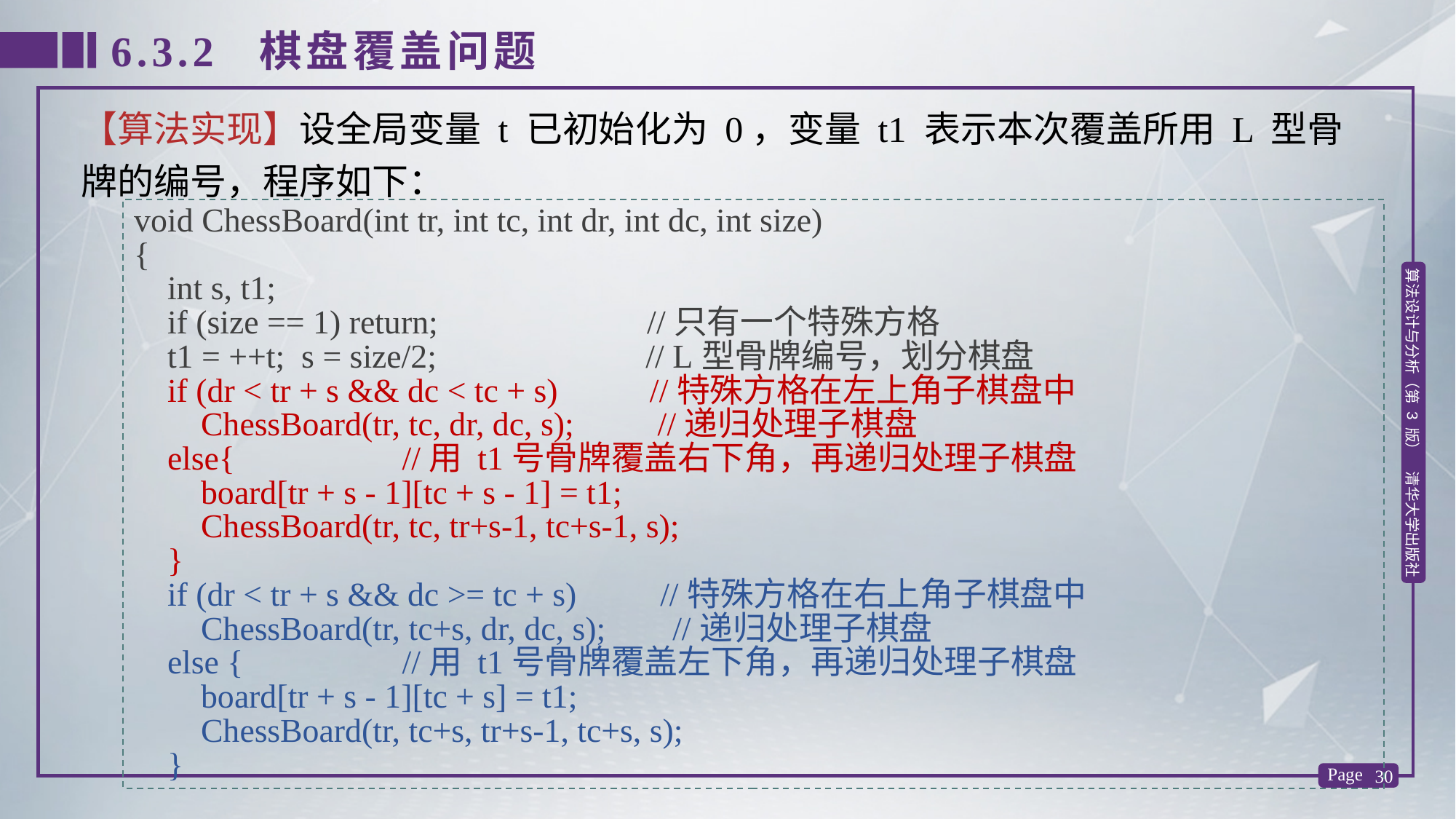

6.3.2  棋盘覆盖问题
【算法实现】设全局变量 t 已初始化为 0，变量 t1 表示本次覆盖所用 L 型骨牌的编号，程序如下：
void ChessBoard(int tr, int tc, int dr, int dc, int size)
{
    int s, t1;
    if (size == 1) return;                         //只有一个特殊方格
    t1 = ++t;  s = size/2;                         // L型骨牌编号，划分棋盘
    if (dr < tr + s && dc < tc + s)           //特殊方格在左上角子棋盘中
        ChessBoard(tr, tc, dr, dc, s);          //递归处理子棋盘
    else{                    //用 t1号骨牌覆盖右下角，再递归处理子棋盘
        board[tr + s - 1][tc + s - 1] = t1;
        ChessBoard(tr, tc, tr+s-1, tc+s-1, s);
    }
    if (dr < tr + s && dc >= tc + s)          //特殊方格在右上角子棋盘中
        ChessBoard(tr, tc+s, dr, dc, s);        //递归处理子棋盘
    else {                   //用 t1号骨牌覆盖左下角，再递归处理子棋盘
        board[tr + s - 1][tc + s] = t1;
        ChessBoard(tr, tc+s, tr+s-1, tc+s, s);
    }